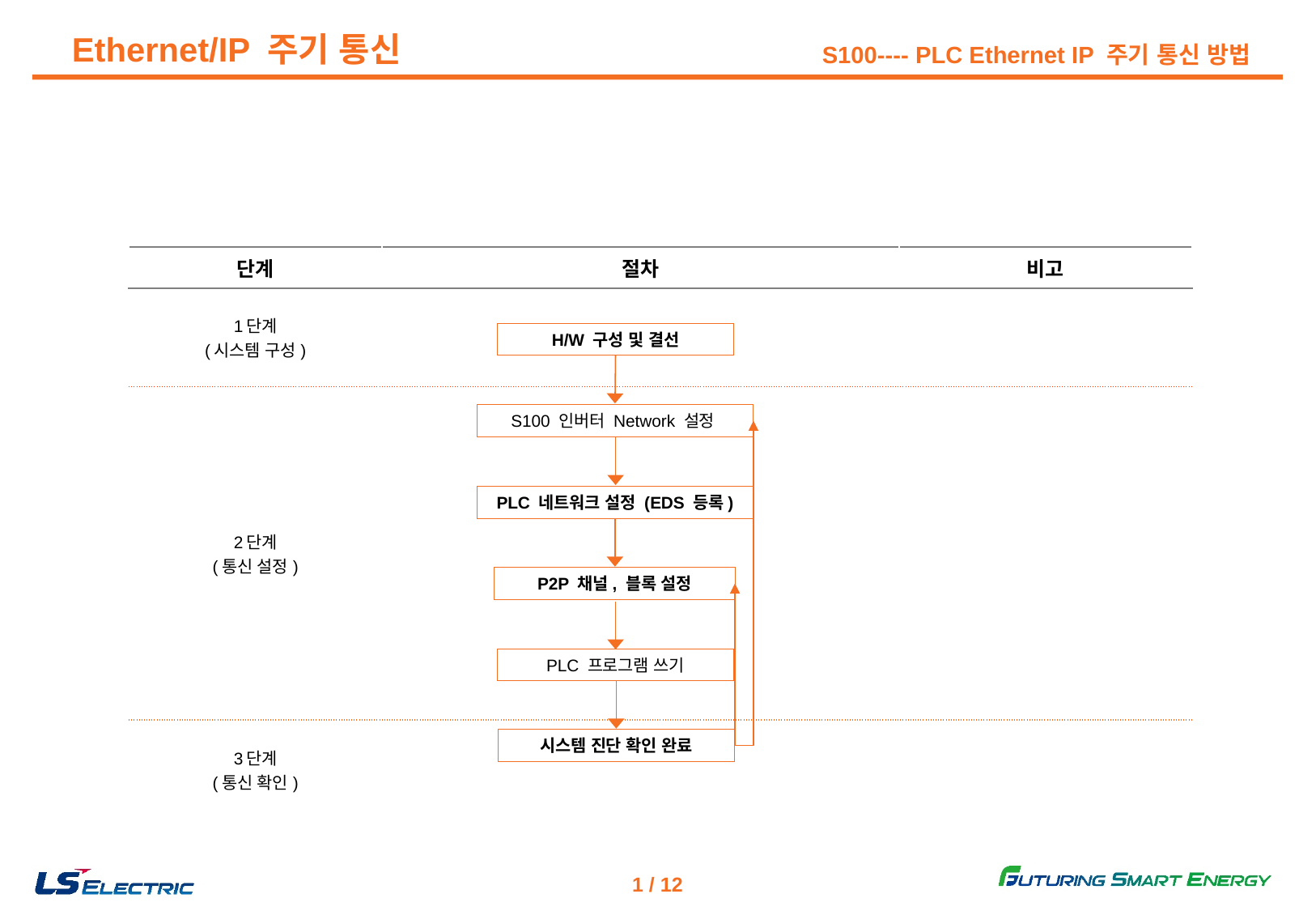

# Ethernet/IP 주기 통신
S100---- PLC Ethernet IP 주기 통신 방법
| 단계 | 절차 | 비고 |
| --- | --- | --- |
| 1단계 (시스템 구성) |  |  |
| 2단계 (통신 설정) |  |  |
| 3단계 (통신 확인) |  |  |
H/W 구성 및 결선
S100 인버터 Network 설정
PLC 네트워크 설정 (EDS 등록)
P2P 채널, 블록 설정
PLC 프로그램 쓰기
시스템 진단 확인 완료